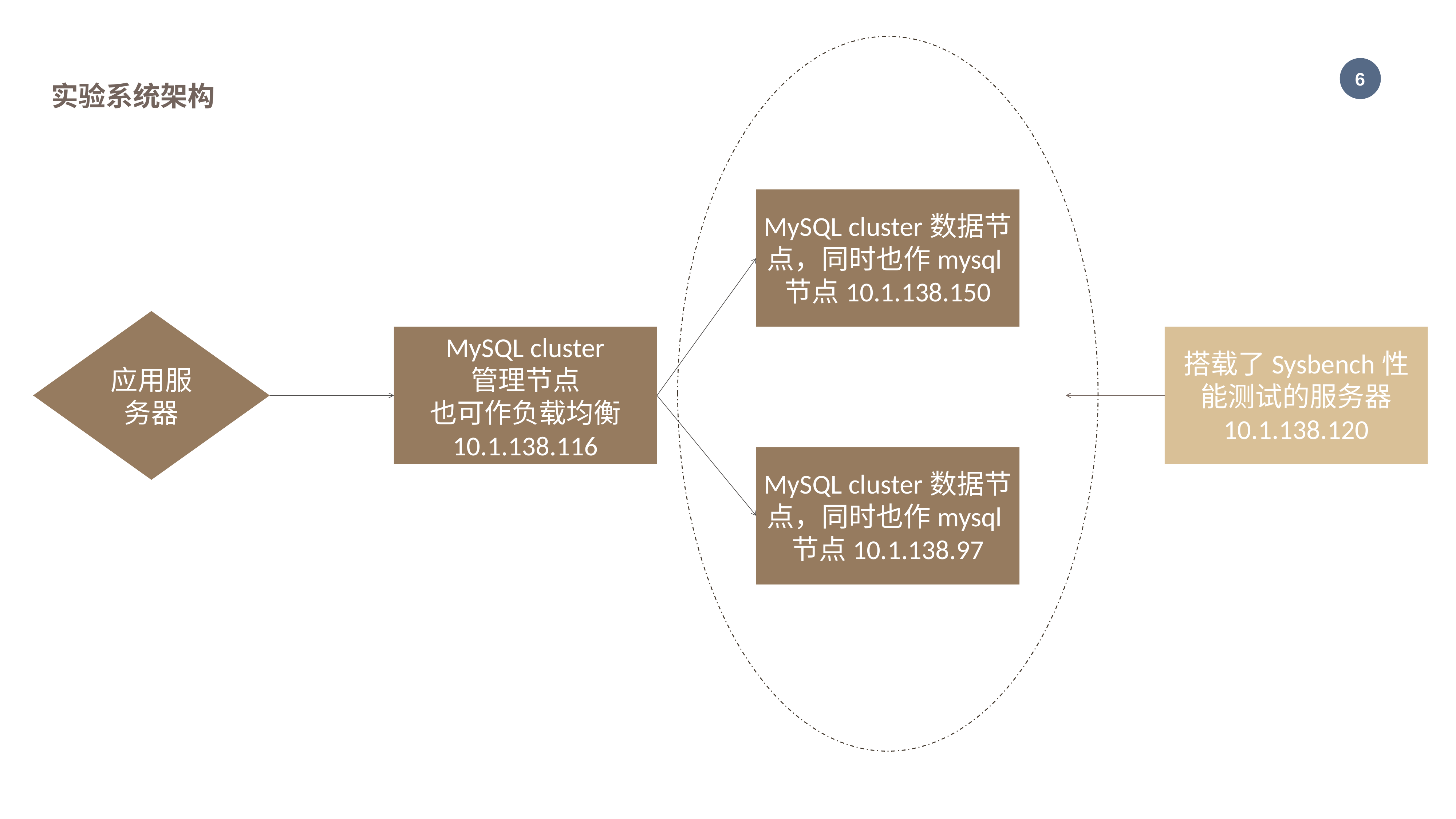

MySQL cluster数据节点，同时也作mysql节点10.1.138.150
应用服务器
搭载了Sysbench性能测试的服务器
10.1.138.120
MySQL cluster
管理节点
也可作负载均衡
10.1.138.116
MySQL cluster数据节点，同时也作mysql节点10.1.138.97
实验系统架构